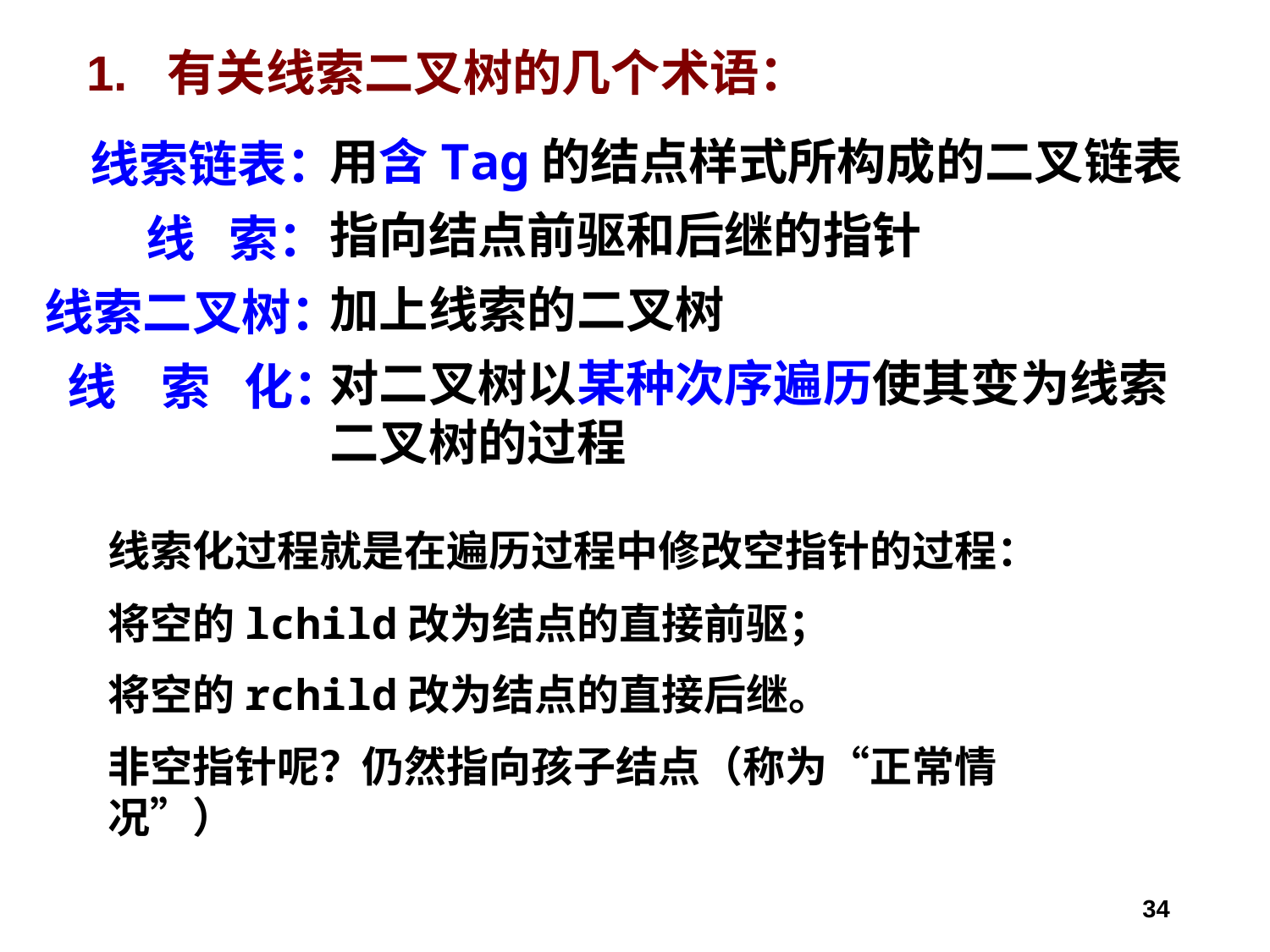

# 1.  有关线索二叉树的几个术语：
用含Tag的结点样式所构成的二叉链表
指向结点前驱和后继的指针
加上线索的二叉树
对二叉树以某种次序遍历使其变为线索二叉树的过程
   线索链表：
        线   索：
线索二叉树：
 线    索   化：
线索化过程就是在遍历过程中修改空指针的过程：
将空的lchild改为结点的直接前驱；
将空的rchild改为结点的直接后继。
非空指针呢？仍然指向孩子结点（称为“正常情况”）
34